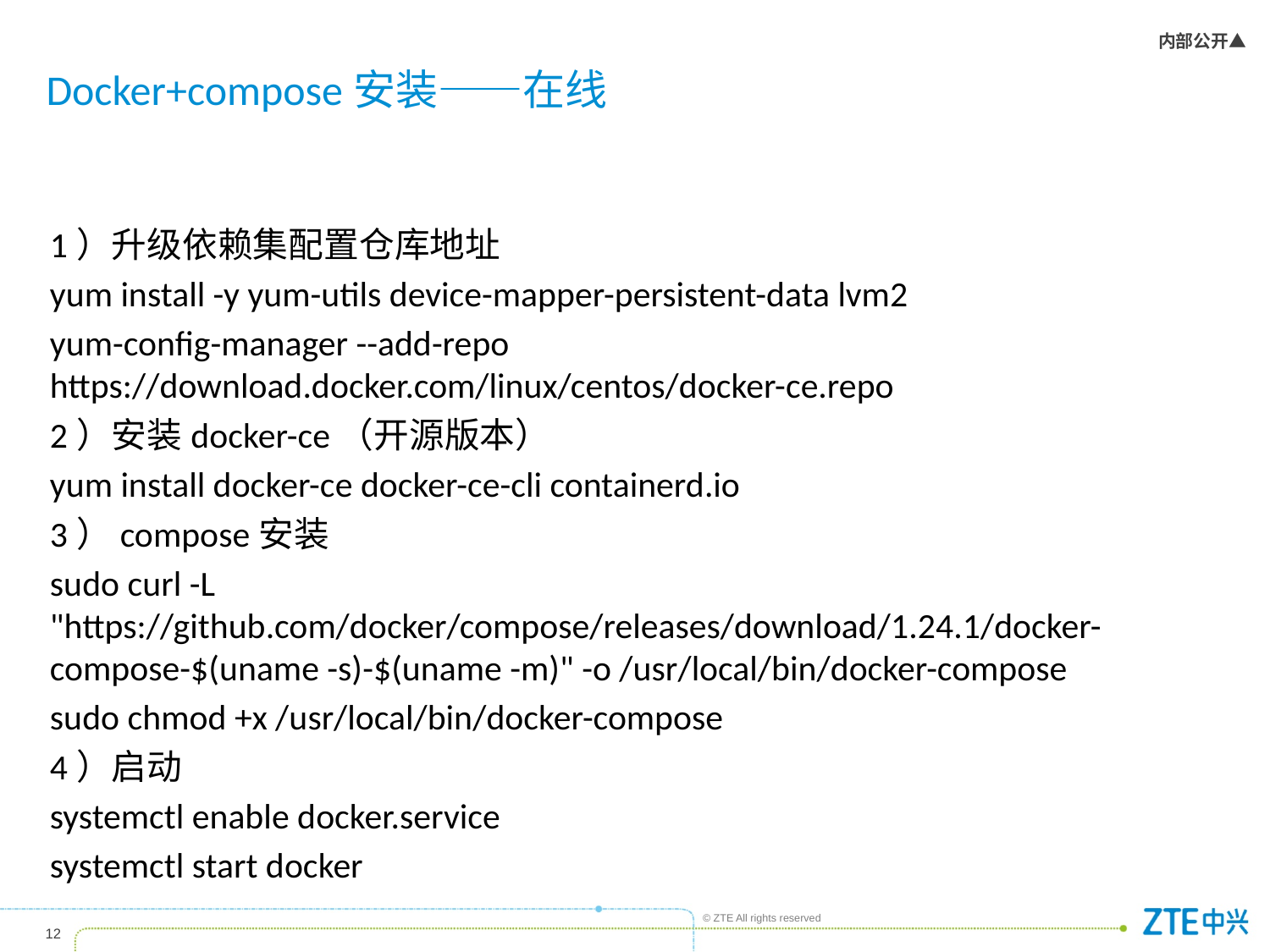

# Docker+compose安装——在线
1）升级依赖集配置仓库地址
yum install -y yum-utils device-mapper-persistent-data lvm2
yum-config-manager --add-repo https://download.docker.com/linux/centos/docker-ce.repo
2）安装docker-ce（开源版本）
yum install docker-ce docker-ce-cli containerd.io
3）compose安装
sudo curl -L "https://github.com/docker/compose/releases/download/1.24.1/docker-compose-$(uname -s)-$(uname -m)" -o /usr/local/bin/docker-compose
sudo chmod +x /usr/local/bin/docker-compose
4）启动
systemctl enable docker.service
systemctl start docker